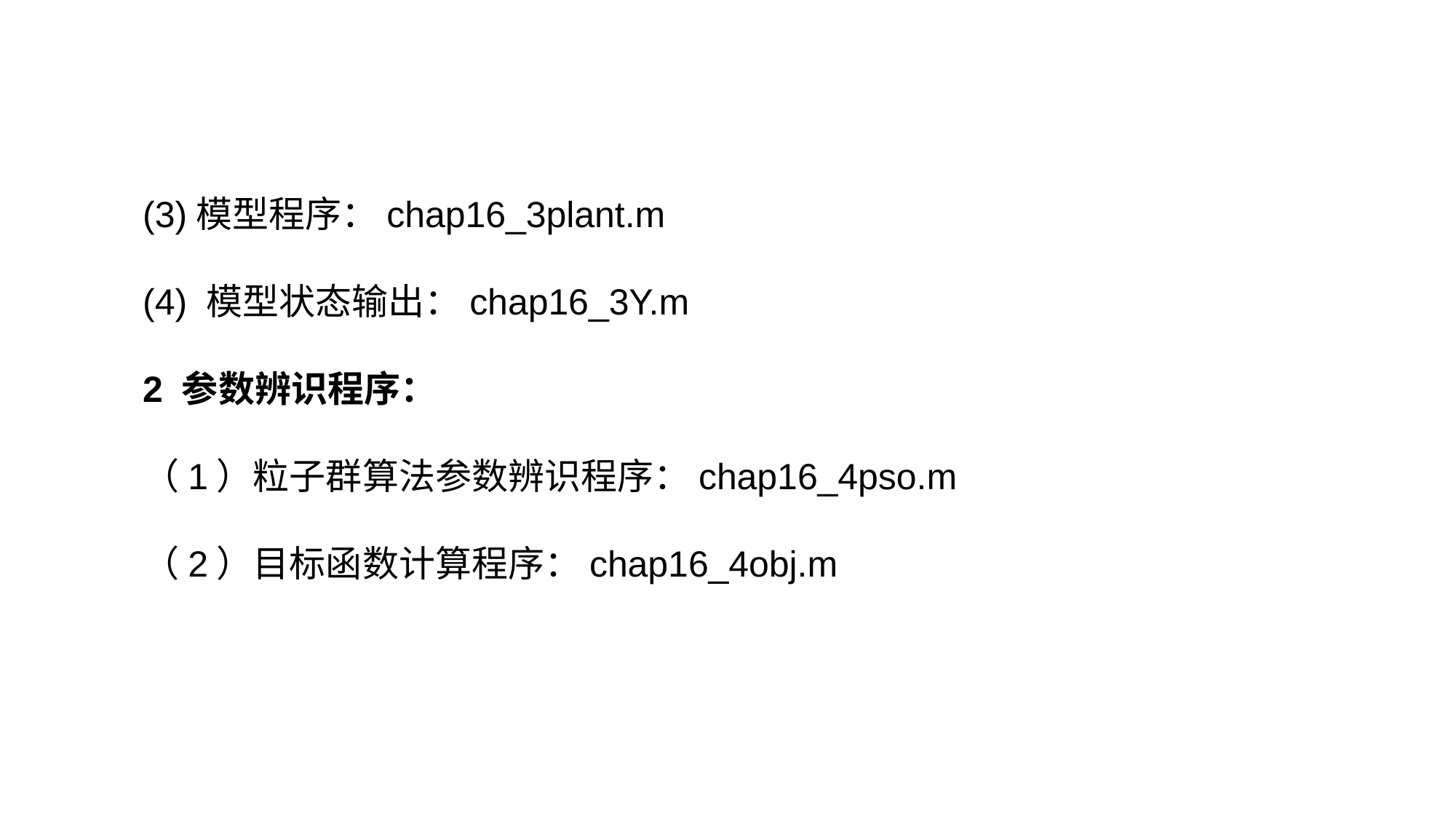

# (3)模型程序：chap16_3plant.m (4) 模型状态输出：chap16_3Y.m 2 参数辨识程序： （1）粒子群算法参数辨识程序：chap16_4pso.m （2）目标函数计算程序：chap16_4obj.m